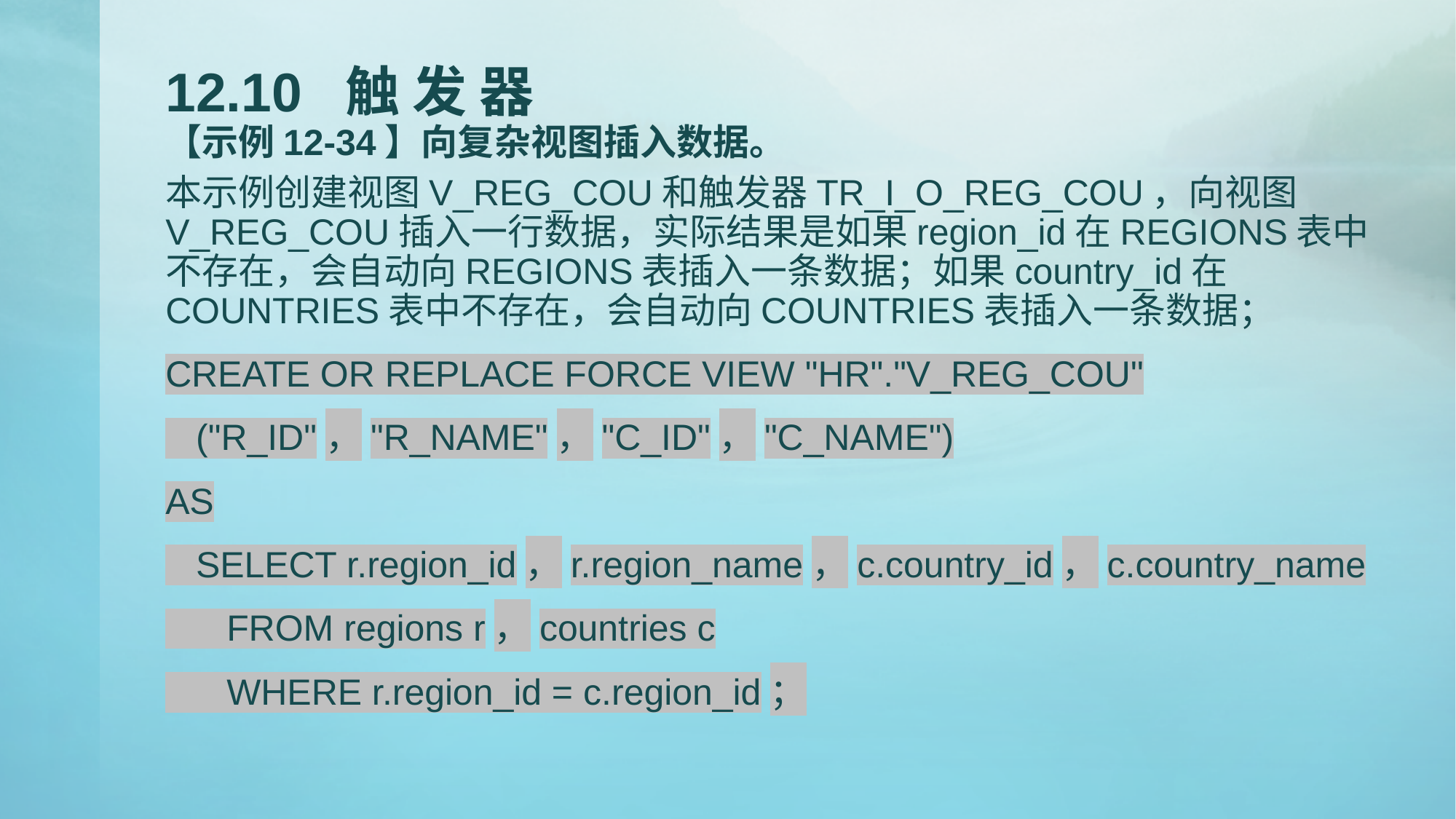

# 12.10  触 发 器 【示例12-34】向复杂视图插入数据。
本示例创建视图V_REG_COU和触发器TR_I_O_REG_COU，向视图V_REG_COU插入一行数据，实际结果是如果region_id在REGIONS表中不存在，会自动向REGIONS表插入一条数据；如果country_id在COUNTRIES表中不存在，会自动向COUNTRIES表插入一条数据；
CREATE OR REPLACE FORCE VIEW "HR"."V_REG_COU"
   ("R_ID"，"R_NAME"，"C_ID"，"C_NAME")
AS
   SELECT r.region_id，r.region_name，c.country_id，c.country_name
      FROM regions r，countries c
      WHERE r.region_id = c.region_id；